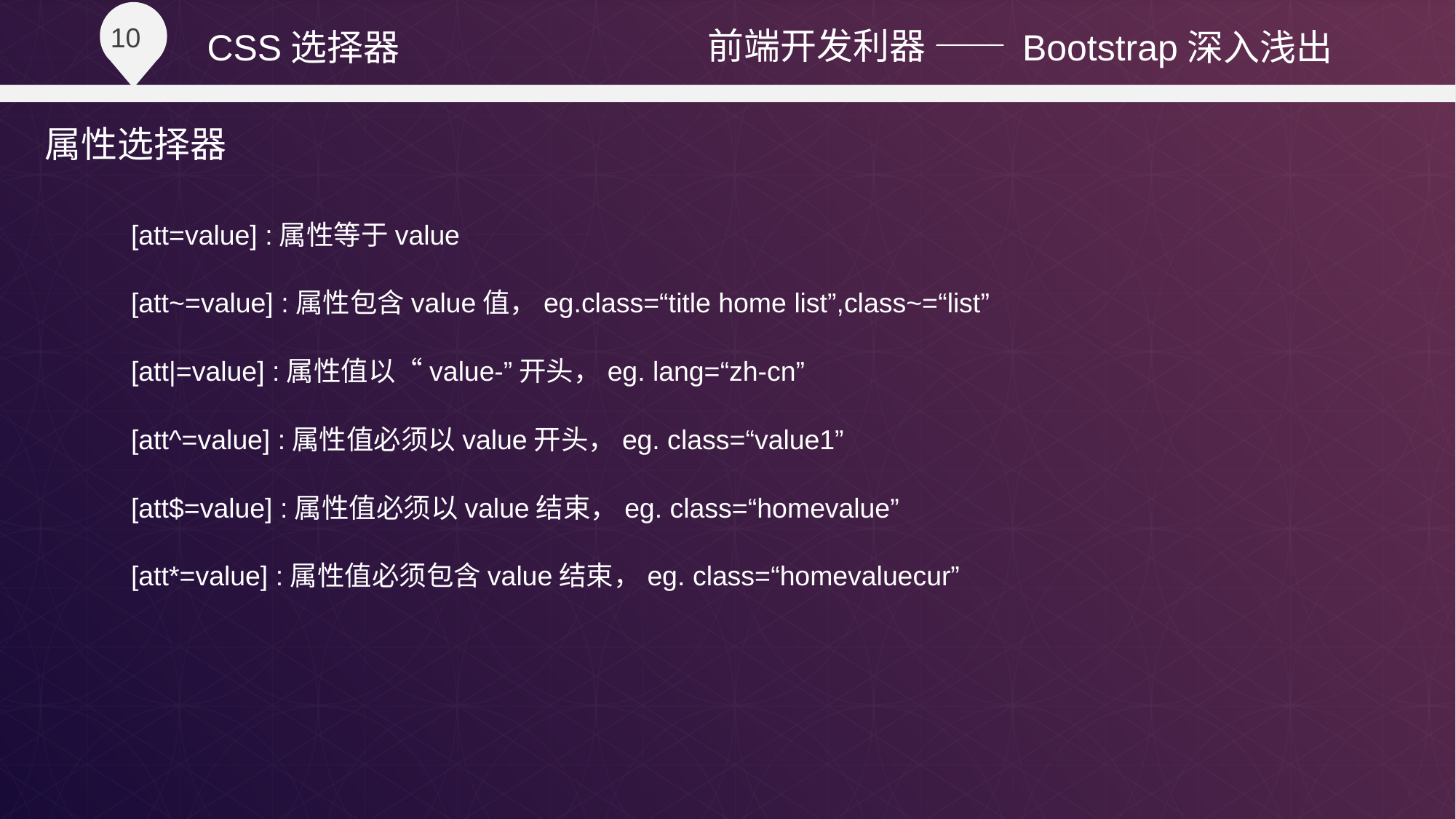

CSS选择器
属性选择器
[att=value] :属性等于value
[att~=value] :属性包含value值，eg.class=“title home list”,class~=“list”
[att|=value] :属性值以“value-”开头，eg. lang=“zh-cn”
[att^=value] :属性值必须以value开头，eg. class=“value1”
[att$=value] :属性值必须以value结束，eg. class=“homevalue”
[att*=value] :属性值必须包含value结束，eg. class=“homevaluecur”